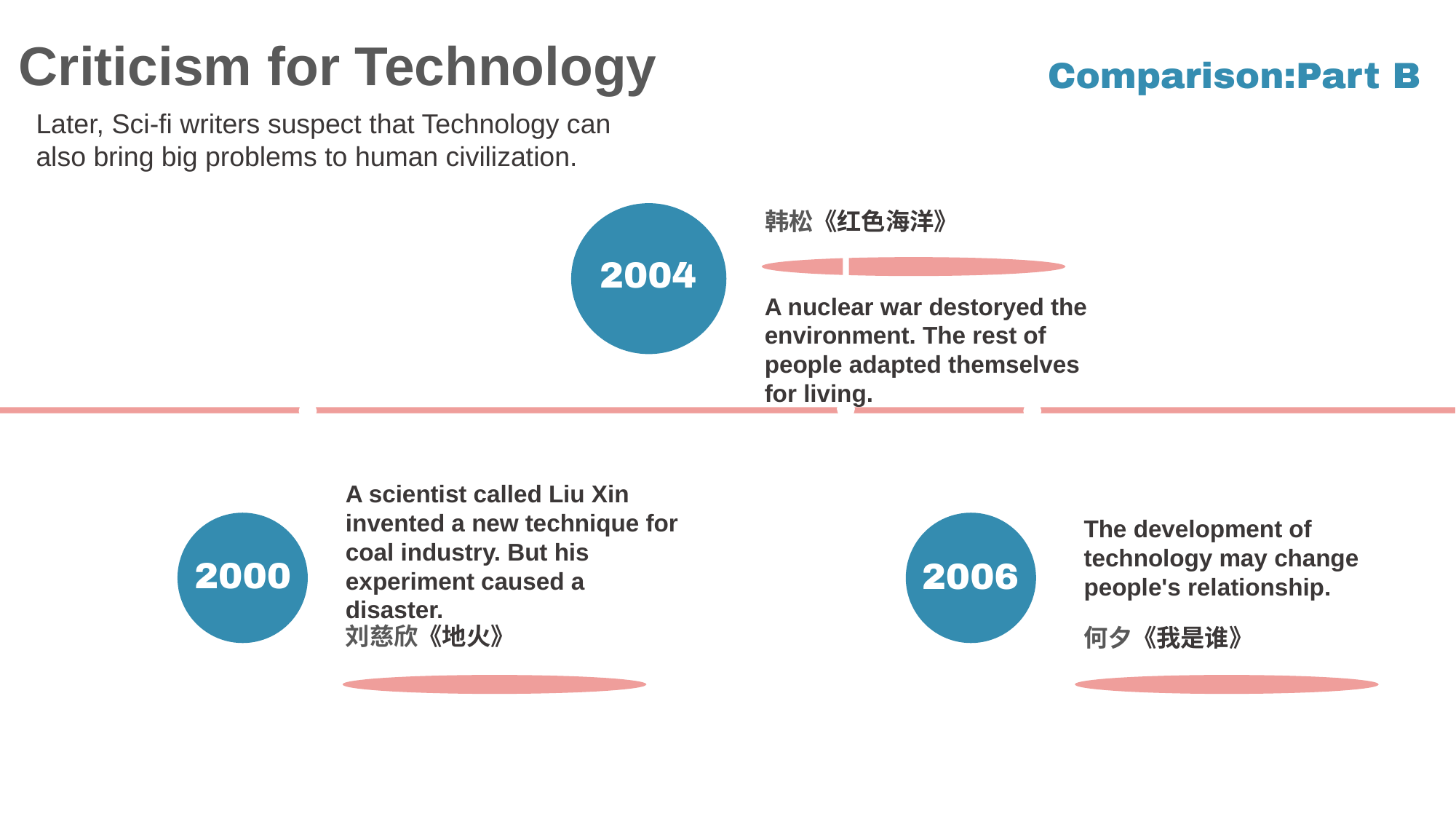

Criticism for Technology
Later, Sci-fi writers suspect that Technology can also bring big problems to human civilization.
Comparison:Part B

韩松《红色海洋》

2004
A nuclear war destoryed the environment. The rest of people adapted themselves for living.

A scientist called Liu Xin invented a new technique for coal industry. But his experiment caused a disaster.
The development of technology may change people's relationship.

2000

2006
刘慈欣《地火》
何夕《我是谁》